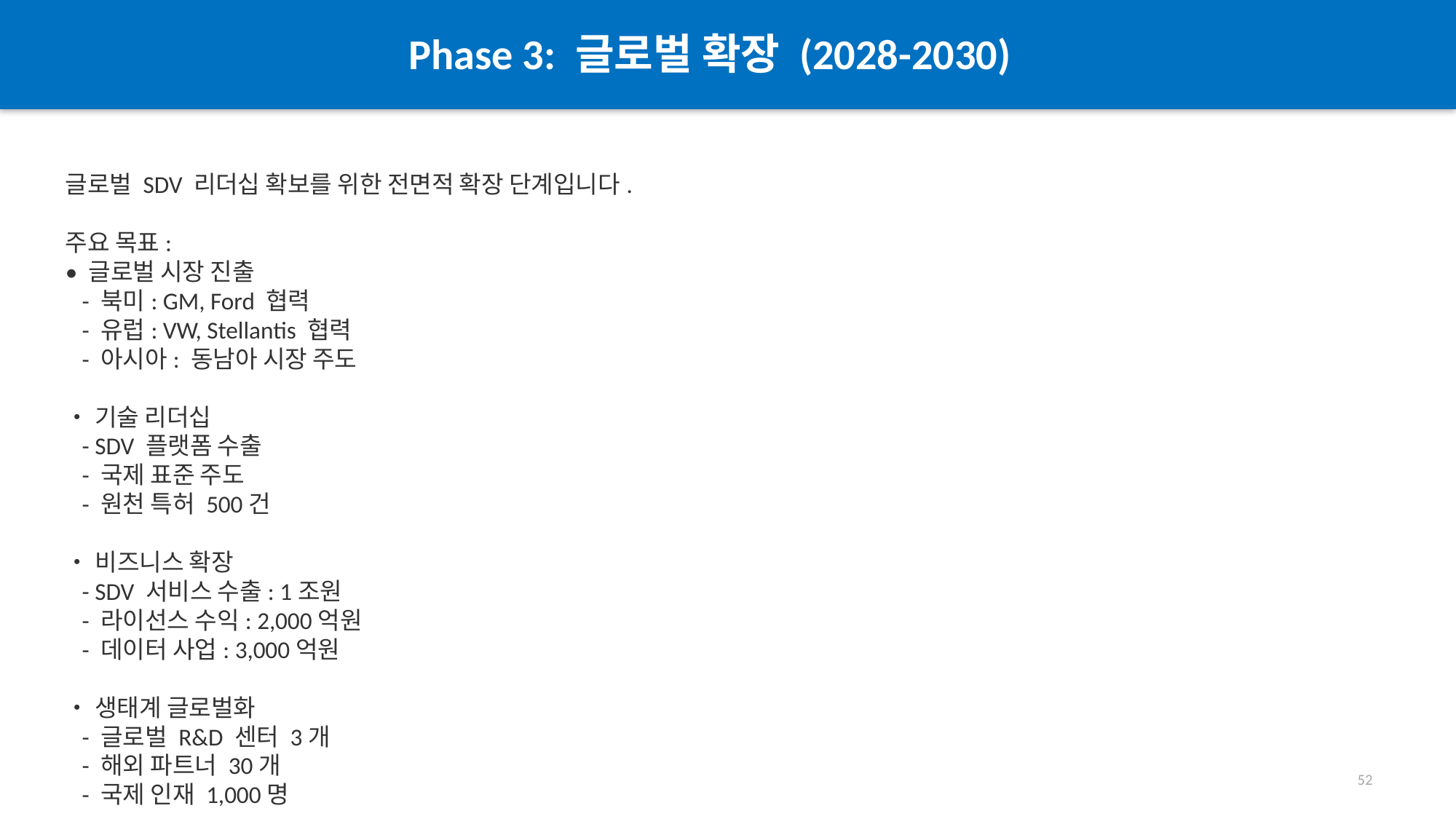

Phase 3: 글로벌 확장 (2028-2030)
#
글로벌 SDV 리더십 확보를 위한 전면적 확장 단계입니다.
주요 목표:
• 글로벌 시장 진출
  - 북미: GM, Ford 협력
  - 유럽: VW, Stellantis 협력
  - 아시아: 동남아 시장 주도
• 기술 리더십
  - SDV 플랫폼 수출
  - 국제 표준 주도
  - 원천 특허 500건
• 비즈니스 확장
  - SDV 서비스 수출: 1조원
  - 라이선스 수익: 2,000억원
  - 데이터 사업: 3,000억원
• 생태계 글로벌화
  - 글로벌 R&D 센터 3개
  - 해외 파트너 30개
  - 국제 인재 1,000명
성과 지표:
• 글로벌 점유율: 10%
• 수출 규모: 2조원
• 고용 창출: 10,000명
52